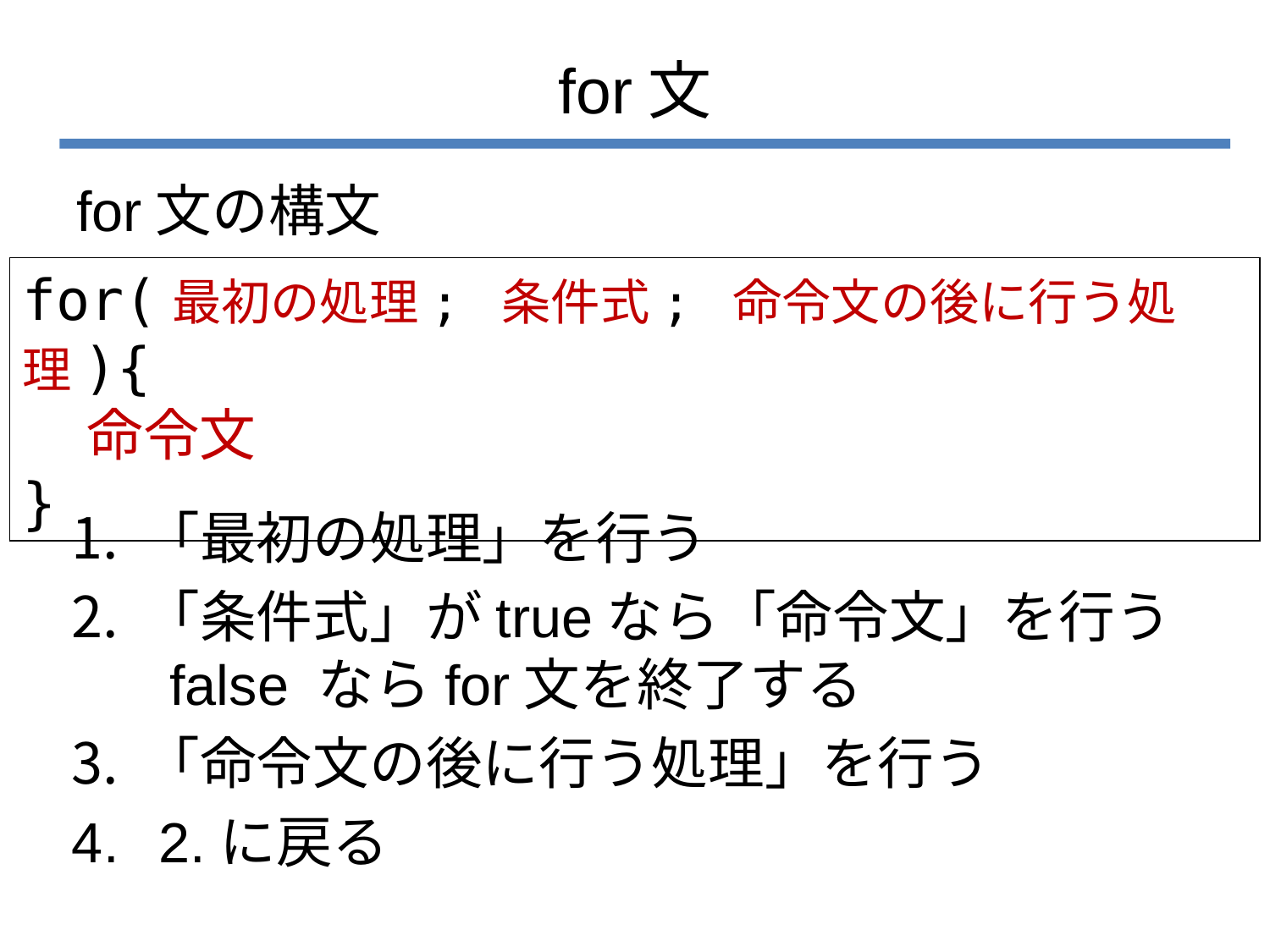

# for文
for文の構文
for(最初の処理; 条件式; 命令文の後に行う処理){
    命令文
}
「最初の処理」を行う
「条件式」がtrueなら「命令文」を行う
 false ならfor文を終了する
「命令文の後に行う処理」を行う
 2.に戻る